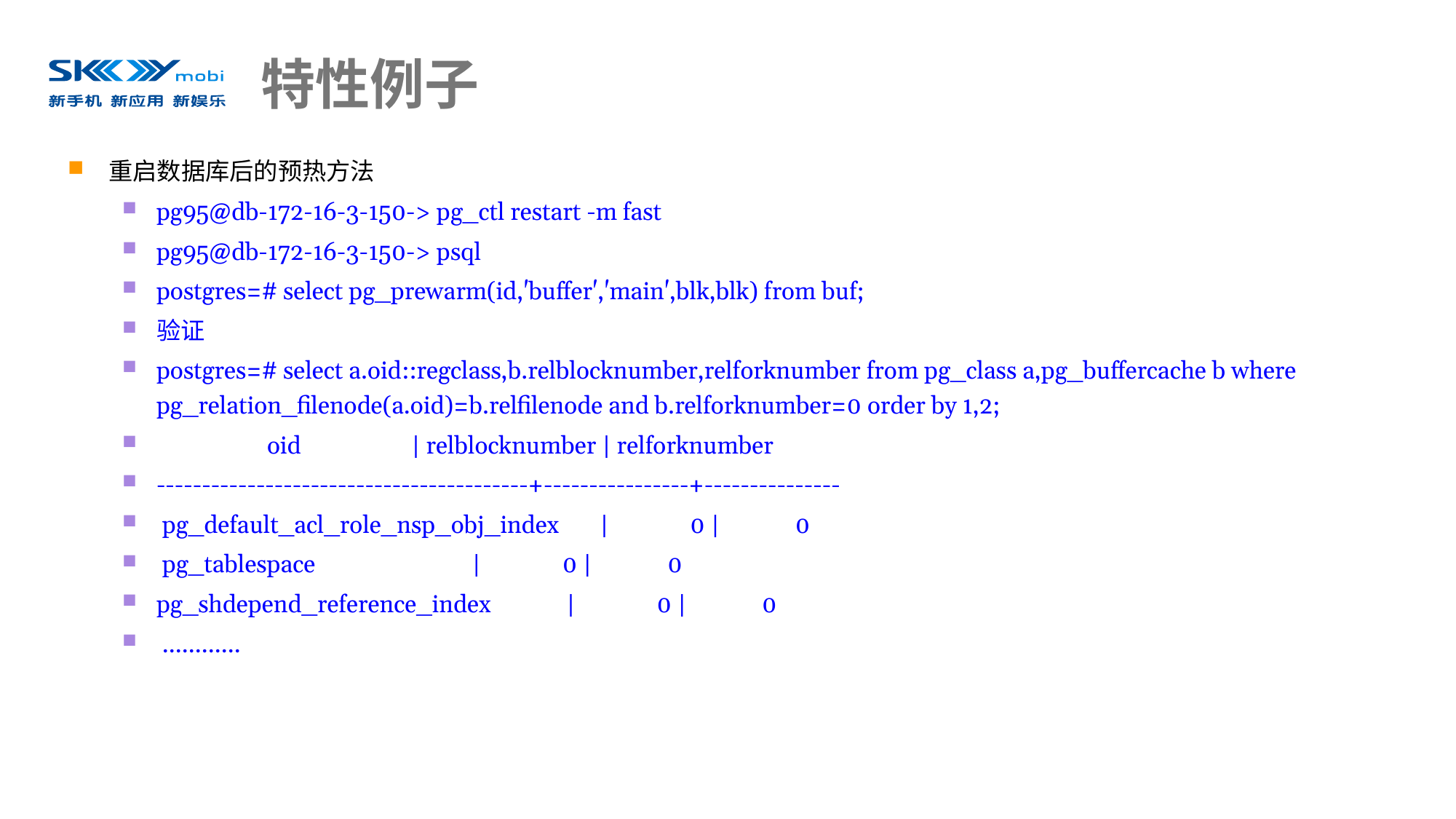

# 特性例子
重启数据库后的预热方法
pg95@db-172-16-3-150-> pg_ctl restart -m fast
pg95@db-172-16-3-150-> psql
postgres=# select pg_prewarm(id,'buffer','main',blk,blk) from buf;
验证
postgres=# select a.oid::regclass,b.relblocknumber,relforknumber from pg_class a,pg_buffercache b where pg_relation_filenode(a.oid)=b.relfilenode and b.relforknumber=0 order by 1,2;
                   oid                   | relblocknumber | relforknumber
-----------------------------------------+----------------+---------------
 pg_default_acl_role_nsp_obj_index       |              0 |             0
 pg_tablespace                           |              0 |             0
pg_shdepend_reference_index             |              0 |             0
 ............